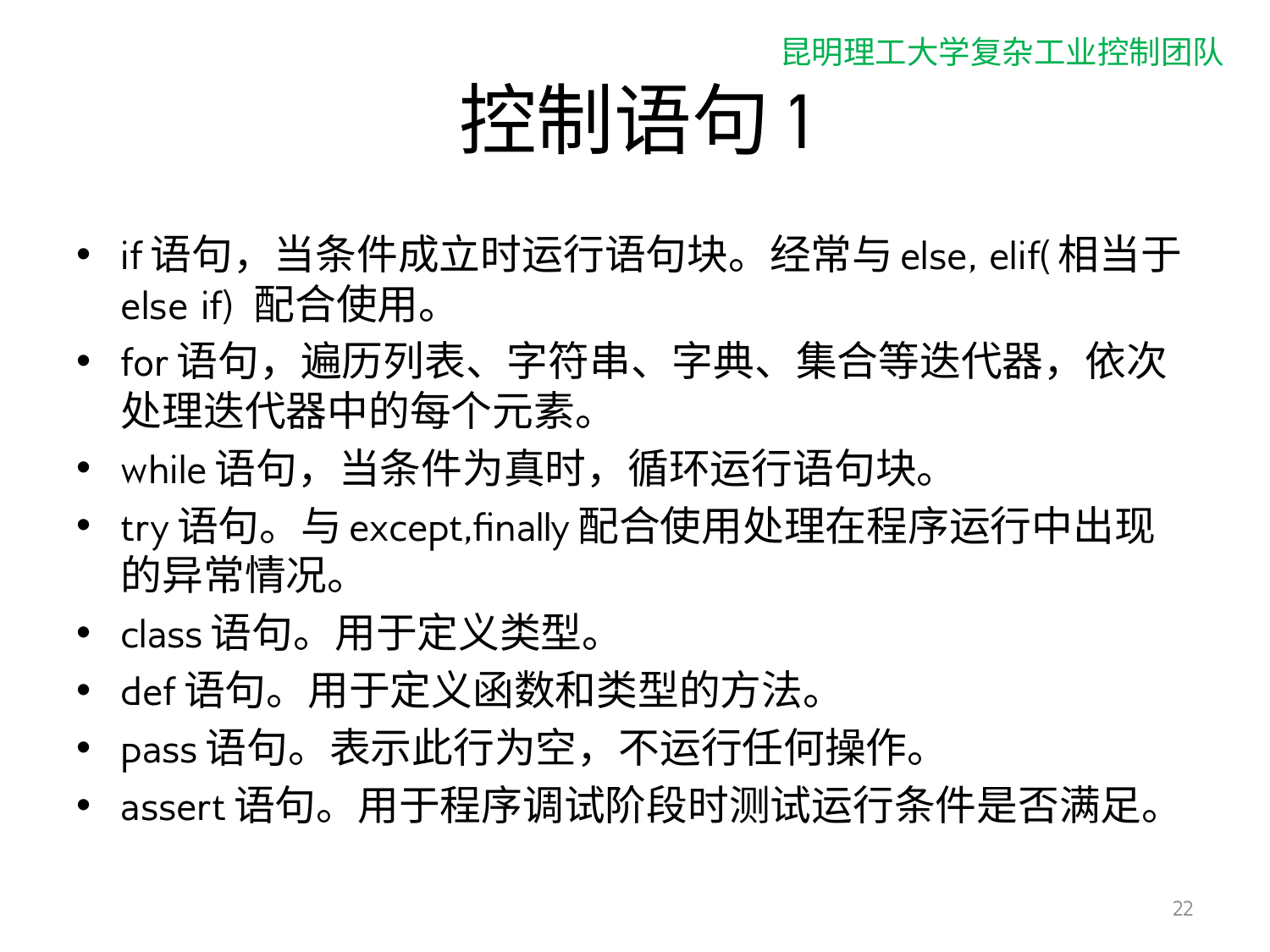

# 控制语句1
if语句，当条件成立时运行语句块。经常与else, elif(相当于else if) 配合使用。
for语句，遍历列表、字符串、字典、集合等迭代器，依次处理迭代器中的每个元素。
while语句，当条件为真时，循环运行语句块。
try语句。与except,finally配合使用处理在程序运行中出现的异常情况。
class语句。用于定义类型。
def语句。用于定义函数和类型的方法。
pass语句。表示此行为空，不运行任何操作。
assert语句。用于程序调试阶段时测试运行条件是否满足。

22